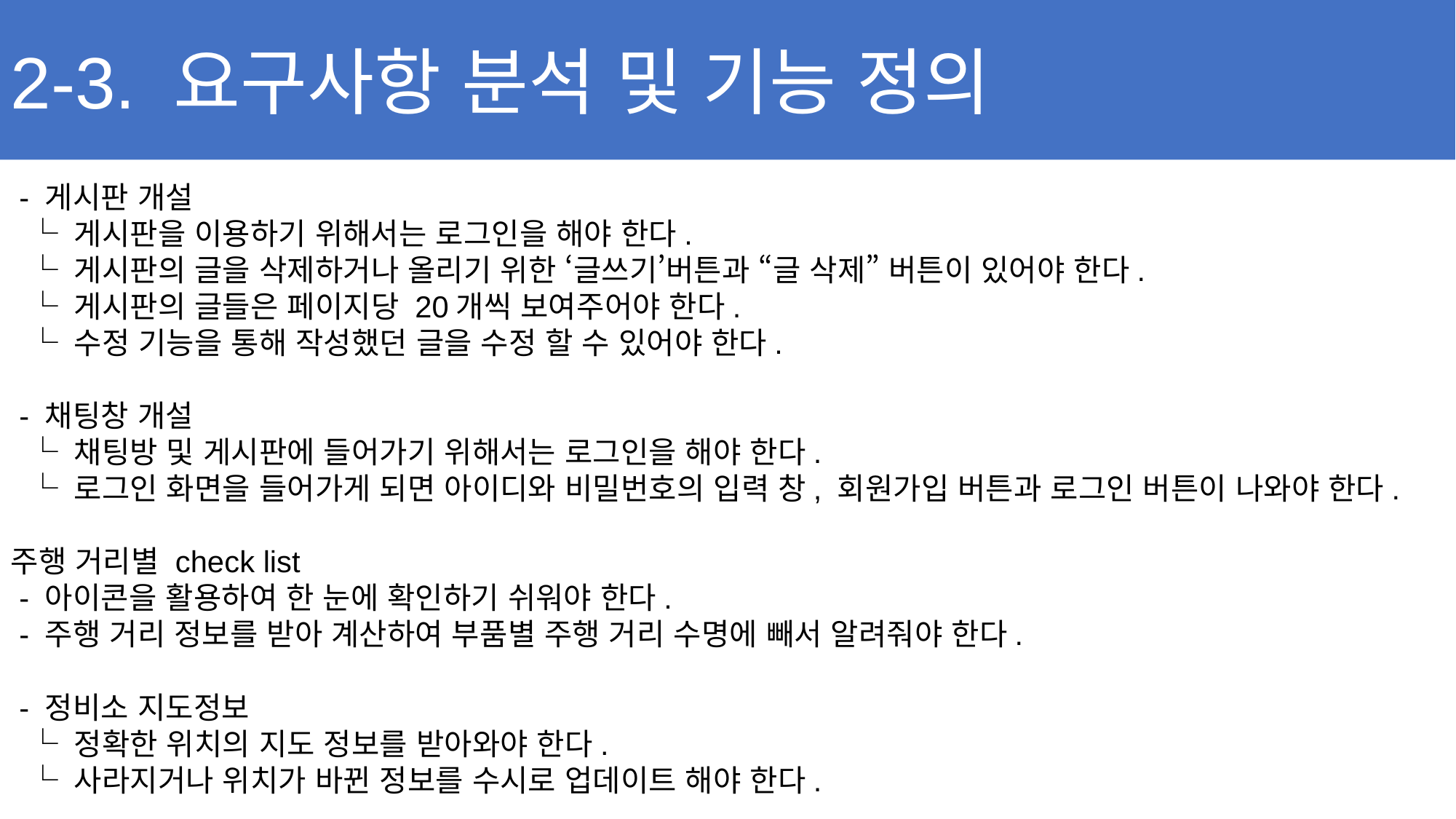

2-3. 요구사항 분석 및 기능 정의

 - 게시판 개설
  └ 게시판을 이용하기 위해서는 로그인을 해야 한다.
  └ 게시판의 글을 삭제하거나 올리기 위한 ‘글쓰기’버튼과 “글 삭제” 버튼이 있어야 한다.
  └ 게시판의 글들은 페이지당 20개씩 보여주어야 한다.
  └ 수정 기능을 통해 작성했던 글을 수정 할 수 있어야 한다.

 - 채팅창 개설
  └ 채팅방 및 게시판에 들어가기 위해서는 로그인을 해야 한다.
  └ 로그인 화면을 들어가게 되면 아이디와 비밀번호의 입력 창, 회원가입 버튼과 로그인 버튼이 나와야 한다.

주행 거리별 check list
 - 아이콘을 활용하여 한 눈에 확인하기 쉬워야 한다.
 - 주행 거리 정보를 받아 계산하여 부품별 주행 거리 수명에 빼서 알려줘야 한다.

 - 정비소 지도정보
  └ 정확한 위치의 지도 정보를 받아와야 한다.
  └ 사라지거나 위치가 바뀐 정보를 수시로 업데이트 해야 한다.